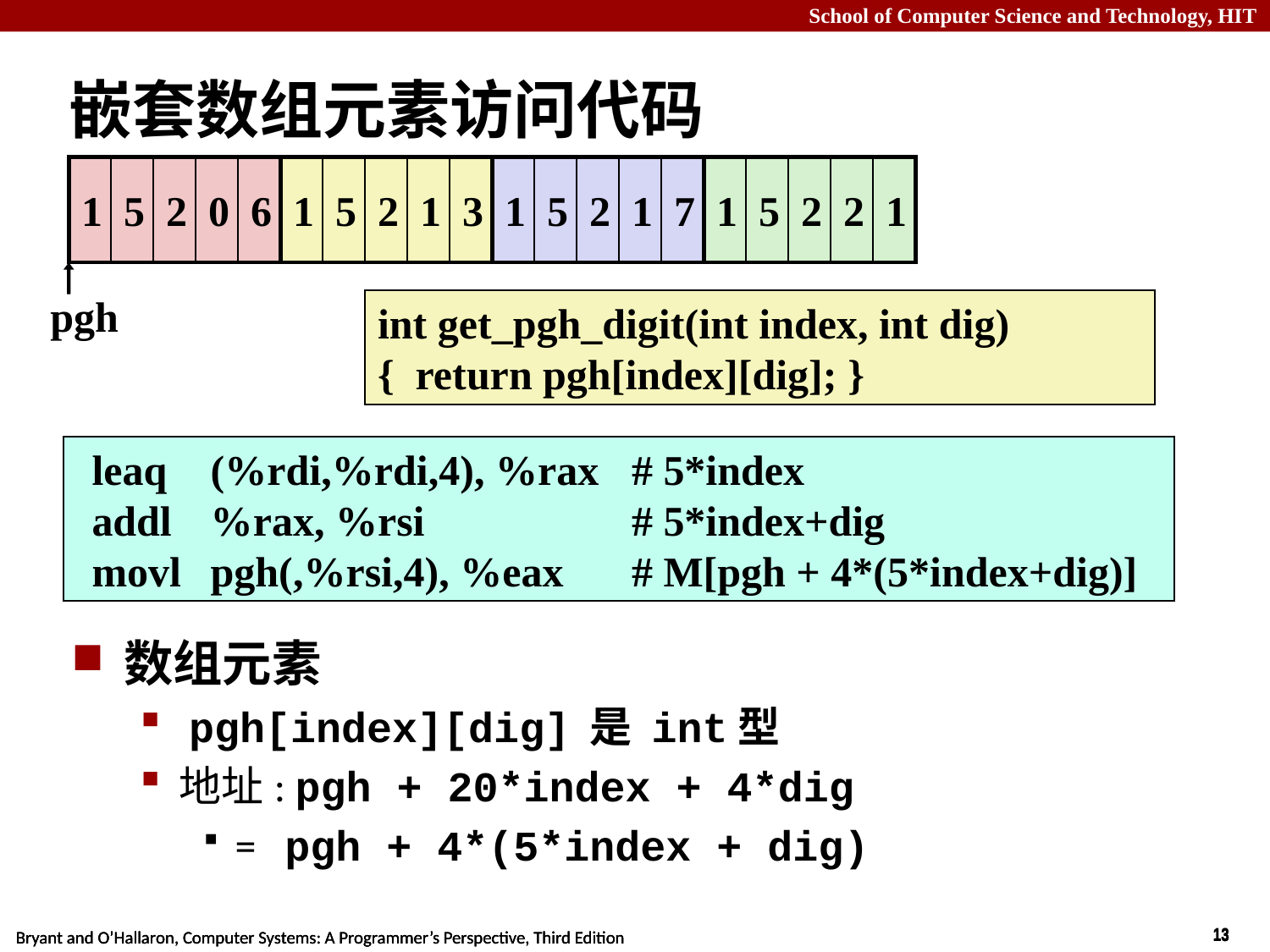

# 嵌套数组元素访问代码
2
1
5
2
1
1
5
2
0
6

1
5
2
1
3

1
5
2
1
7

pgh
int get_pgh_digit(int index, int dig)
{  return pgh[index][dig]; }
	leaq	(%rdi,%rdi,4), %rax	# 5*index
	addl	%rax, %rsi	# 5*index+dig
	movl	pgh(,%rsi,4), %eax	# M[pgh + 4*(5*index+dig)]
数组元素
 pgh[index][dig] 是 int型
地址: pgh + 20*index + 4*dig
=   pgh + 4*(5*index + dig)